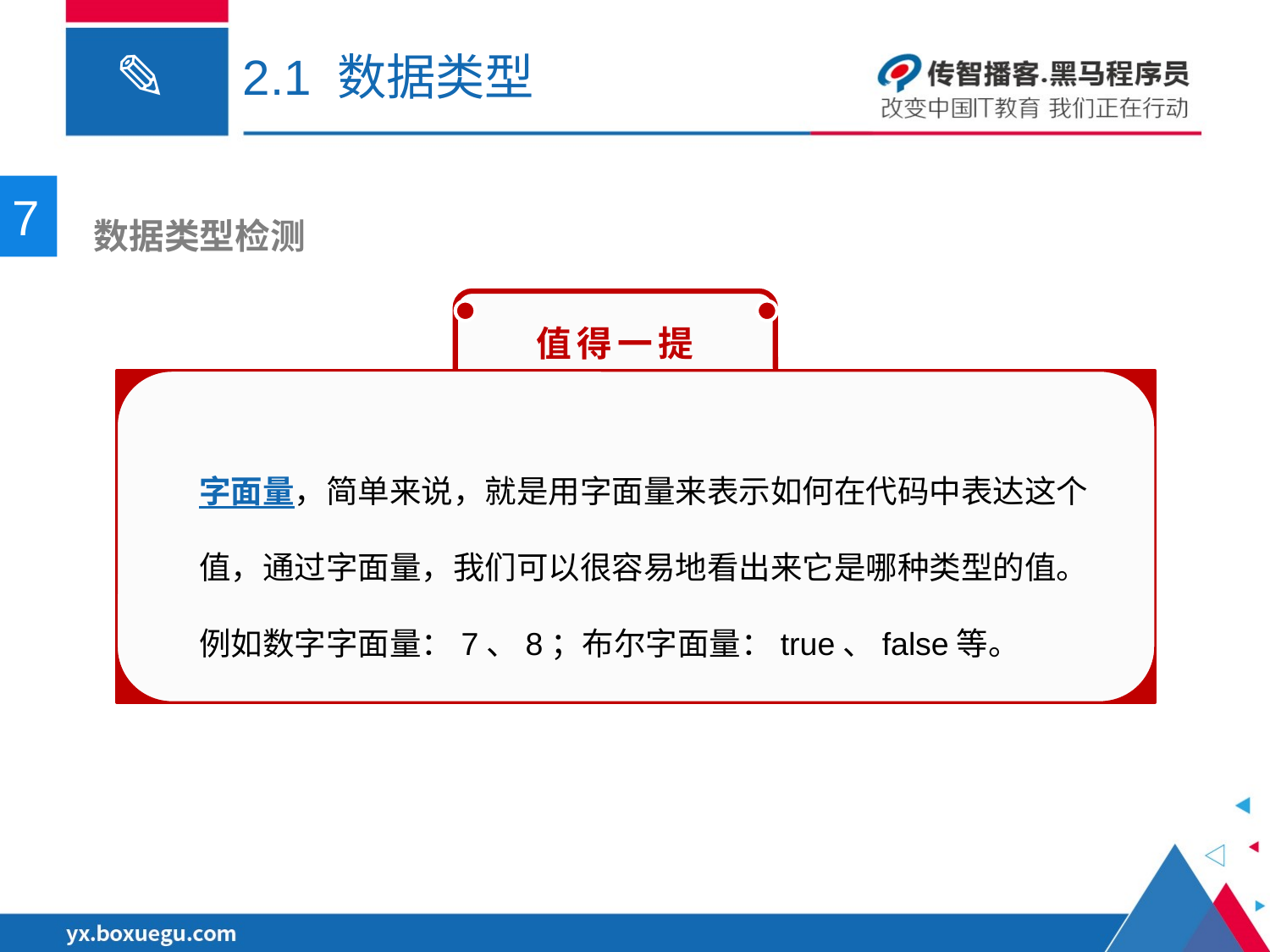

# 2.1 数据类型

7
  数据类型检测

值得一提

字面量，简单来说，就是用字面量来表示如何在代码中表达这个值，通过字面量，我们可以很容易地看出来它是哪种类型的值。例如数字字面量：7、8；布尔字面量：true、false等。